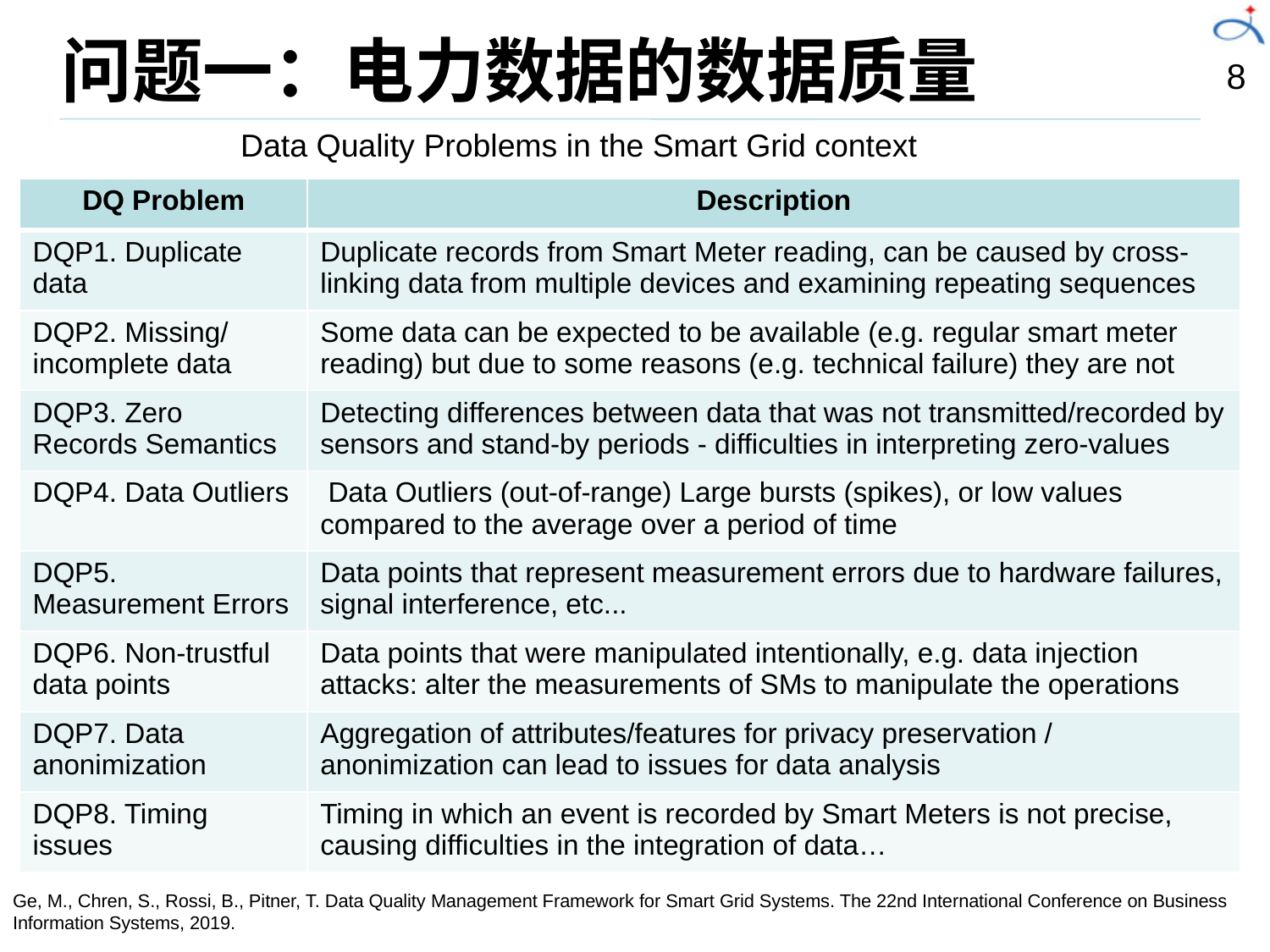

问题一：电力数据的数据质量
8
Data Quality Problems in the Smart Grid context
| DQ Problem | Description |
| --- | --- |
| DQP1. Duplicate data | Duplicate records from Smart Meter reading, can be caused by cross-linking data from multiple devices and examining repeating sequences |
| DQP2. Missing/ incomplete data | Some data can be expected to be available (e.g. regular smart meter reading) but due to some reasons (e.g. technical failure) they are not |
| DQP3. Zero Records Semantics | Detecting differences between data that was not transmitted/recorded by sensors and stand-by periods - difficulties in interpreting zero-values |
| DQP4. Data Outliers | Data Outliers (out-of-range) Large bursts (spikes), or low values compared to the average over a period of time |
| DQP5. Measurement Errors | Data points that represent measurement errors due to hardware failures, signal interference, etc... |
| DQP6. Non-trustful data points | Data points that were manipulated intentionally, e.g. data injection attacks: alter the measurements of SMs to manipulate the operations |
| DQP7. Data anonimization | Aggregation of attributes/features for privacy preservation / anonimization can lead to issues for data analysis |
| DQP8. Timing issues | Timing in which an event is recorded by Smart Meters is not precise, causing difficulties in the integration of data… |
Ge, M., Chren, S., Rossi, B., Pitner, T. Data Quality Management Framework for Smart Grid Systems. The 22nd International Conference on Business Information Systems, 2019.